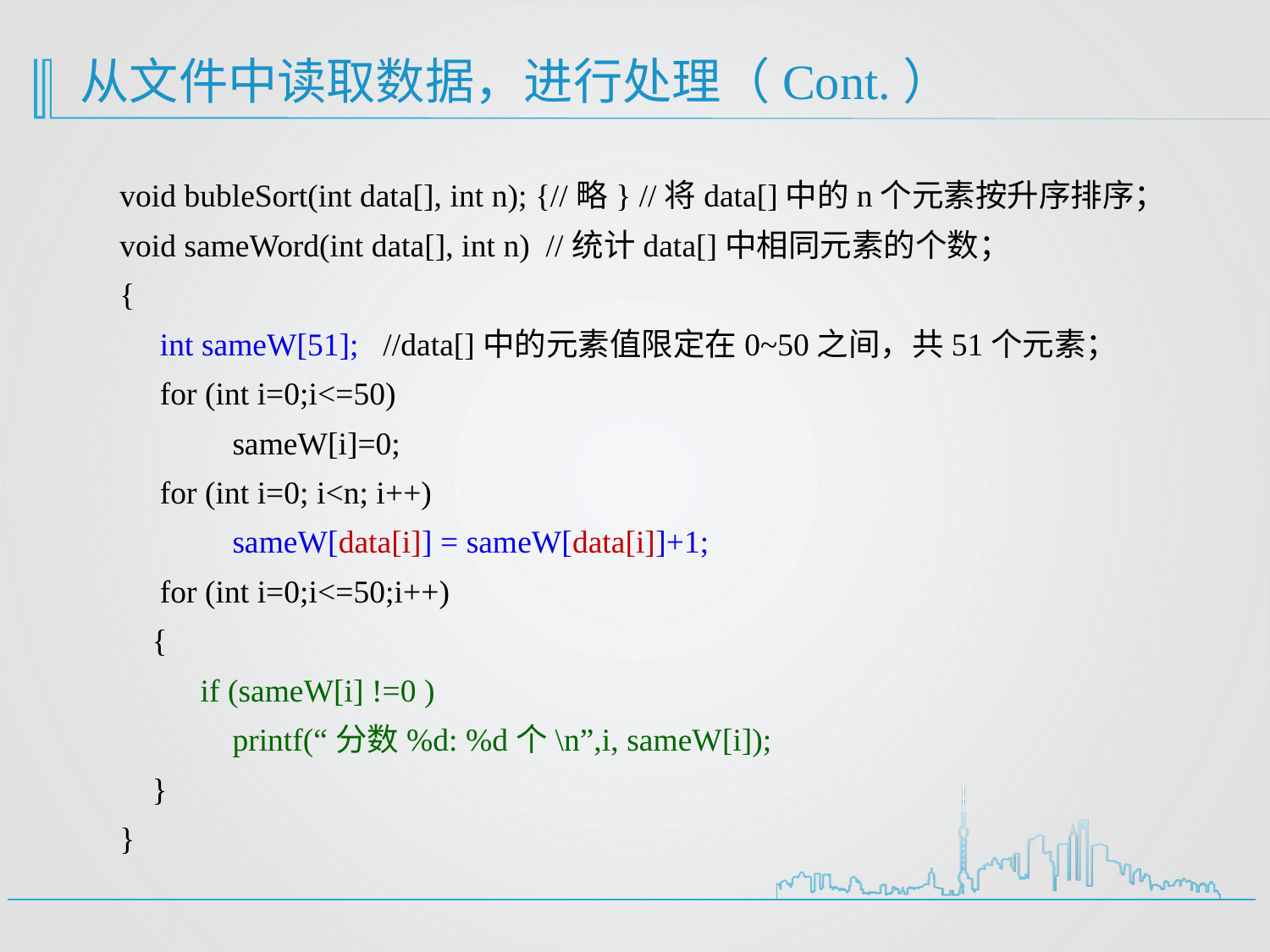

# 从文件中读取数据，进行处理（Cont.）
void bubleSort(int data[], int n); {//略} //将data[]中的n个元素按升序排序；
void sameWord(int data[], int n)  //统计data[]中相同元素的个数；
{
     int sameW[51];   //data[]中的元素值限定在0~50之间，共51个元素；
     for (int i=0;i<=50)
              sameW[i]=0;
     for (int i=0; i<n; i++)
              sameW[data[i]] = sameW[data[i]]+1;
     for (int i=0;i<=50;i++)
    {
          if (sameW[i] !=0 )
              printf(“分数%d: %d个\n”,i, sameW[i]);
    }
}